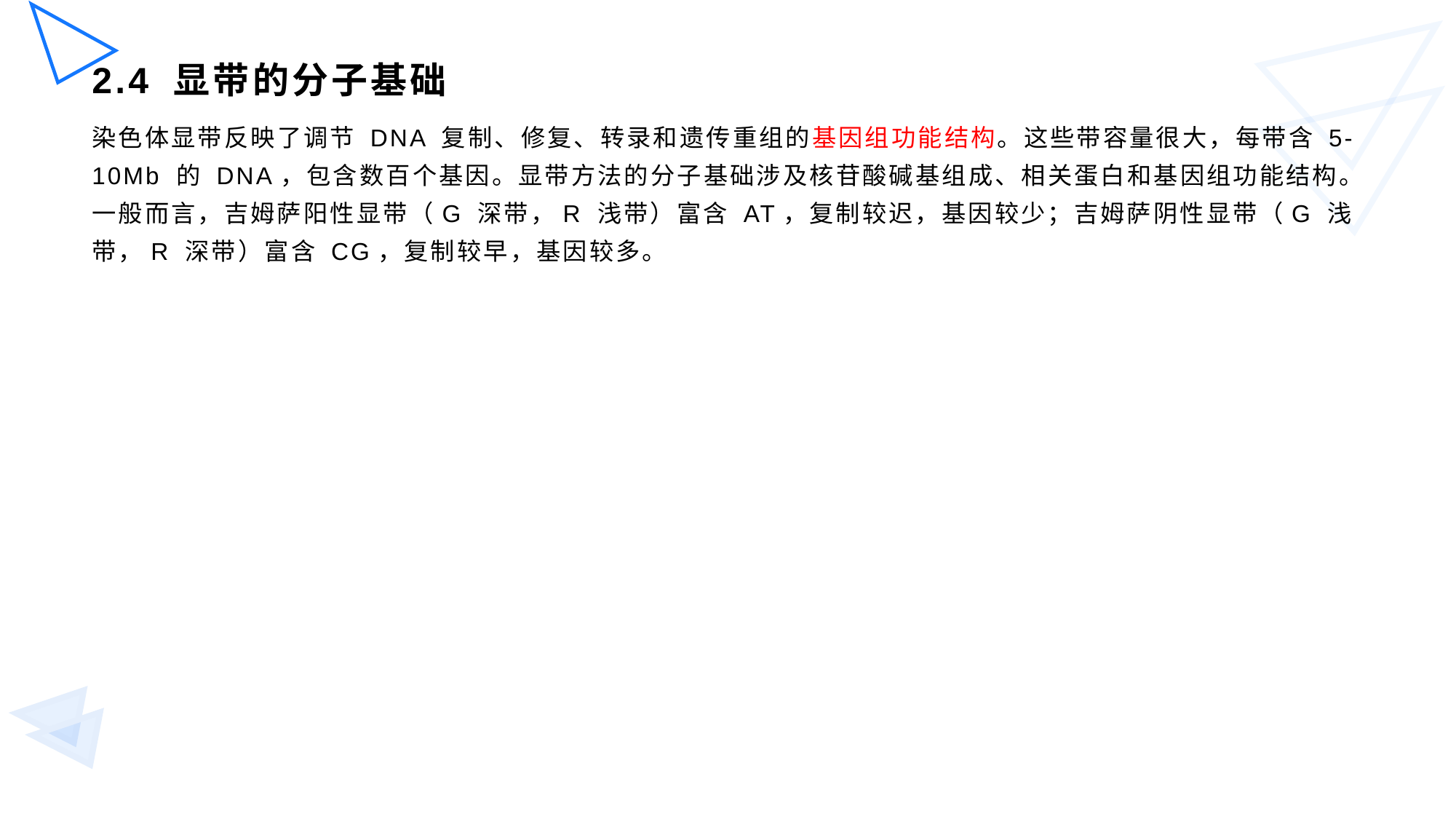

# 2.4 显带的分子基础
染色体显带反映了调节 DNA 复制、修复、转录和遗传重组的基因组功能结构。这些带容量很大，每带含 5-10Mb 的 DNA，包含数百个基因。显带方法的分子基础涉及核苷酸碱基组成、相关蛋白和基因组功能结构。一般而言，吉姆萨阳性显带（G 深带，R 浅带）富含 AT，复制较迟，基因较少；吉姆萨阴性显带（G 浅带，R 深带）富含 CG，复制较早，基因较多。